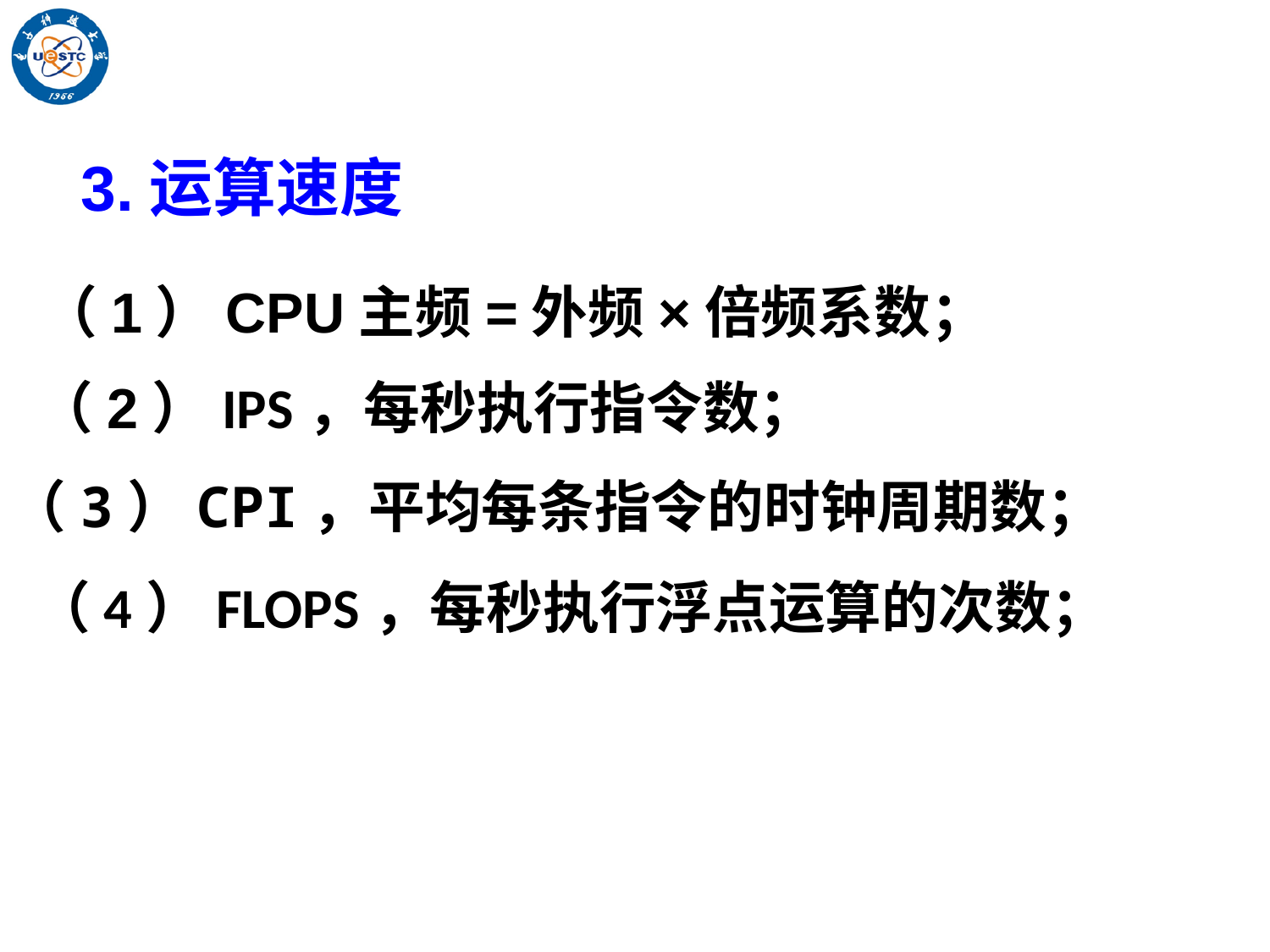

3.运算速度
（1）CPU主频=外频×倍频系数；
 （2）IPS，每秒执行指令数；
（3）CPI，平均每条指令的时钟周期数；
（4）FLOPS，每秒执行浮点运算的次数；